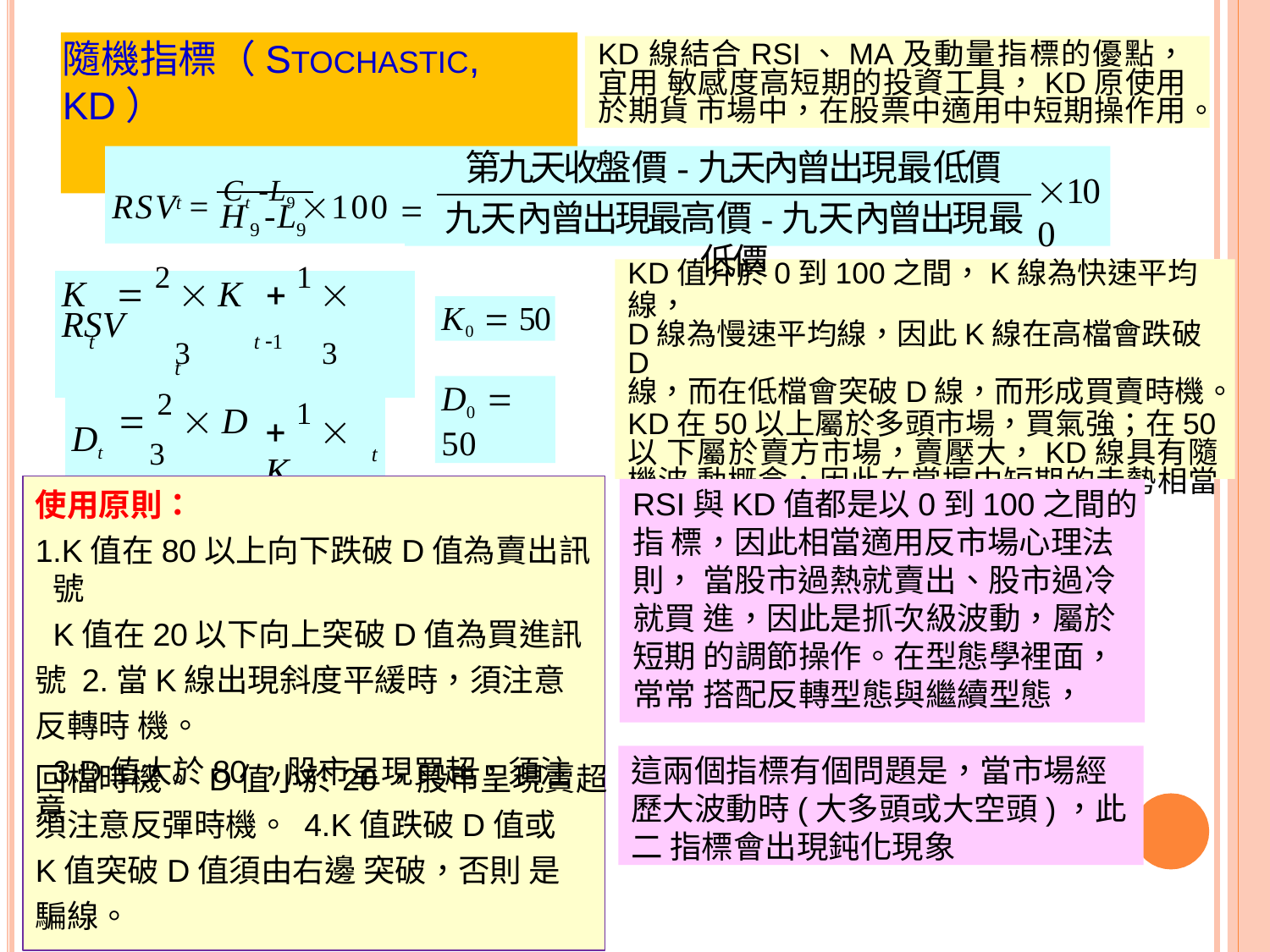

# 隨機指標（STOCHASTIC, KD）
KD線結合RSI、MA及動量指標的優點，宜用 敏感度高短期的投資工具，KD原使用於期貨 市場中，在股票中適用中短期操作用。
第九天收盤價-九天內曾出現最低價
九天內曾出現最高價-九天內曾出現最低價

RSV = Ct -L9 ×100 =
×100
t
H -L

9	9
KD值介於0到100之間，K線為快速平均線，
D線為慢速平均線，因此K線在高檔會跌破D
線，而在低檔會突破D線，而形成買賣時機。
KD在50以上屬於多頭市場，買氣強；在50以 下屬於賣方市場，賣壓大，KD線具有隨機波 動概念，因此在掌握中短期的走勢相當精
確。，

| K = 2 × K + 1 × RSV t 3 t −1 3 t |  |  |  |  |  |
| --- | --- | --- | --- | --- | --- |
|  | Dt | = 2 × D 3 t −1 | + 1 × K 3 | t |  |
K0 = 50

D0 = 50

使用原則：
1.K值在80以上向下跌破D值為賣出訊號
K值在20以下向上突破D值為買進訊號 2.當K線出現斜度平緩時，須注意反轉時 機。
3.D值大於80，股市呈現買超，須注意

RSI與KD值都是以0到100之間的指 標，因此相當適用反市場心理法則， 當股市過熱就賣出、股市過冷就買 進，因此是抓次級波動，屬於短期 的調節操作。在型態學裡面，常常 搭配反轉型態與繼續型態，
這兩個指標有個問題是，當市場經 歷大波動時(大多頭或大空頭)，此二 指標會出現鈍化現象
回檔時機。 D值小於20，股市呈現賣超，

須注意反彈時機。 4.K值跌破D值或K值突破D值須由右邊 突破，否則 是騙線。